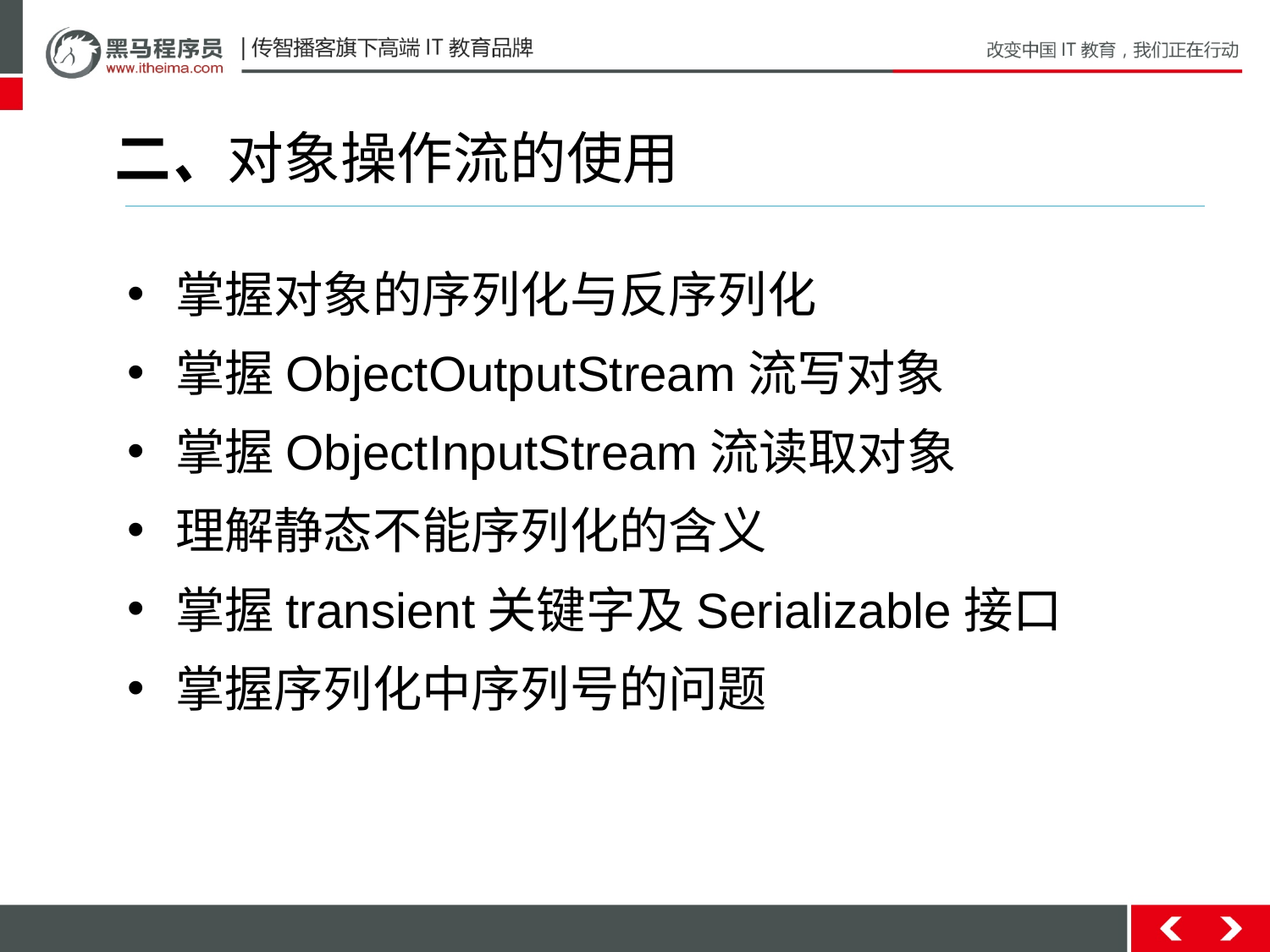

二、对象操作流的使用
掌握对象的序列化与反序列化
掌握ObjectOutputStream流写对象
掌握ObjectInputStream流读取对象
理解静态不能序列化的含义
掌握transient关键字及Serializable接口
掌握序列化中序列号的问题